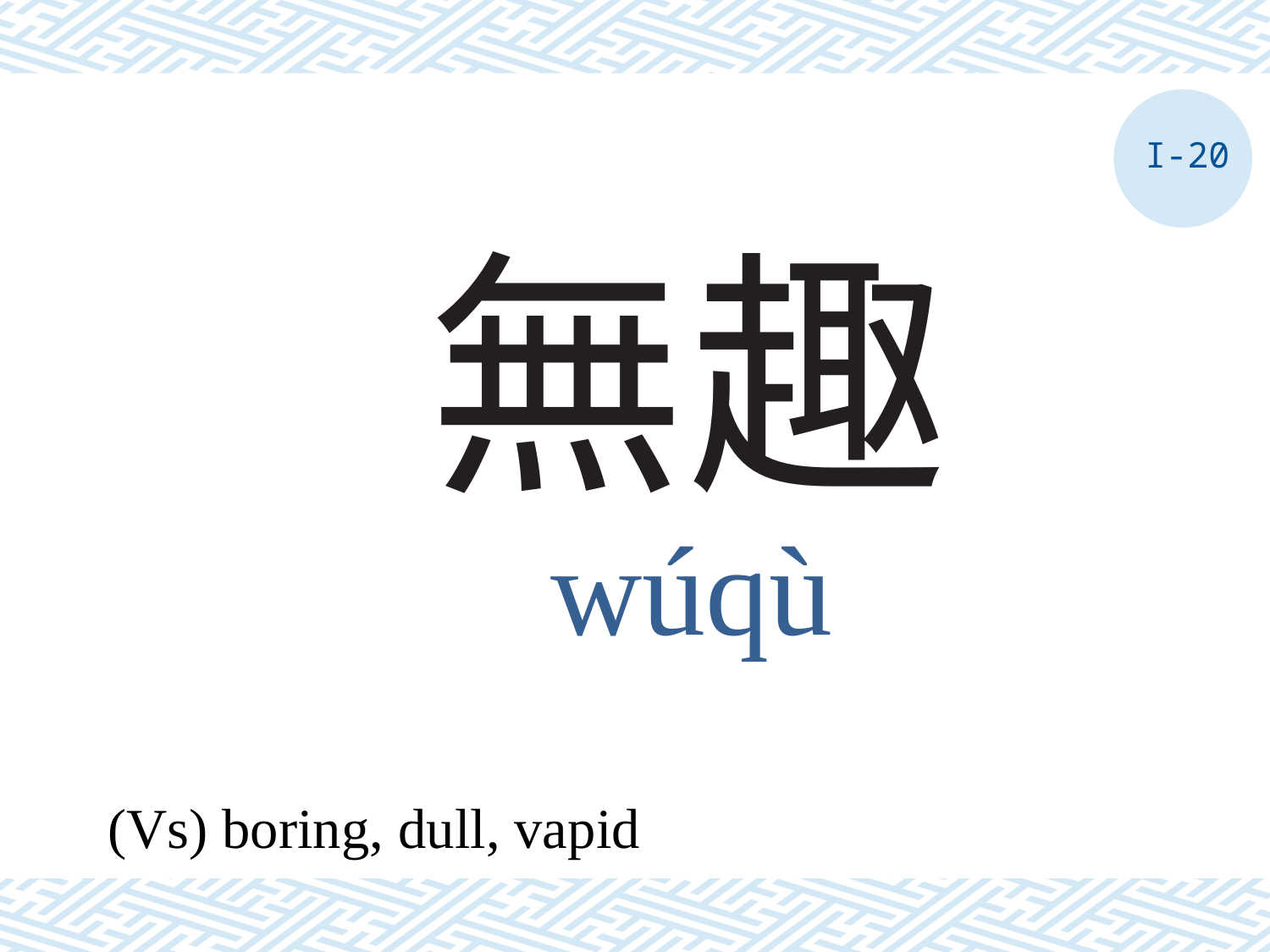

I-20

# 無趣
wúqù
(Vs) boring, dull, vapid